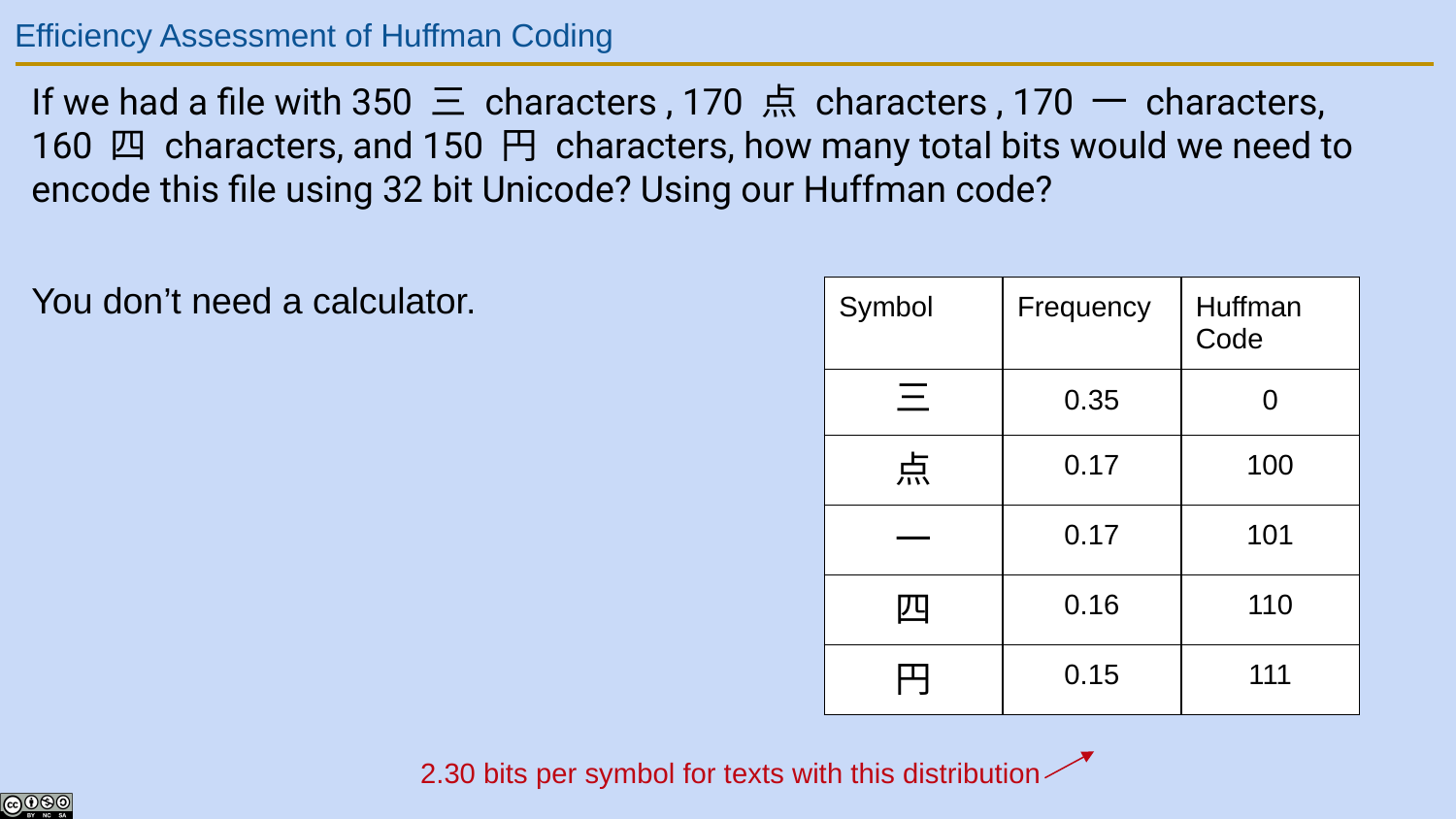

# Efficiency Assessment of Huffman Coding
If we had a file with 350 三 characters , 170 点 characters , 170 一 characters, 160 四 characters, and 150 円 characters, how many total bits would we need to encode this file using 32 bit Unicode? Using our Huffman code?

You don’t need a calculator.
| Symbol | Frequency | Huffman Code |
| --- | --- | --- |
| 三 | 0.35 | 0 |
| 点 | 0.17 | 100 |
| 一 | 0.17 | 101 |
| 四 | 0.16 | 110 |
| 円 | 0.15 | 111 |
2.30 bits per symbol for texts with this distribution